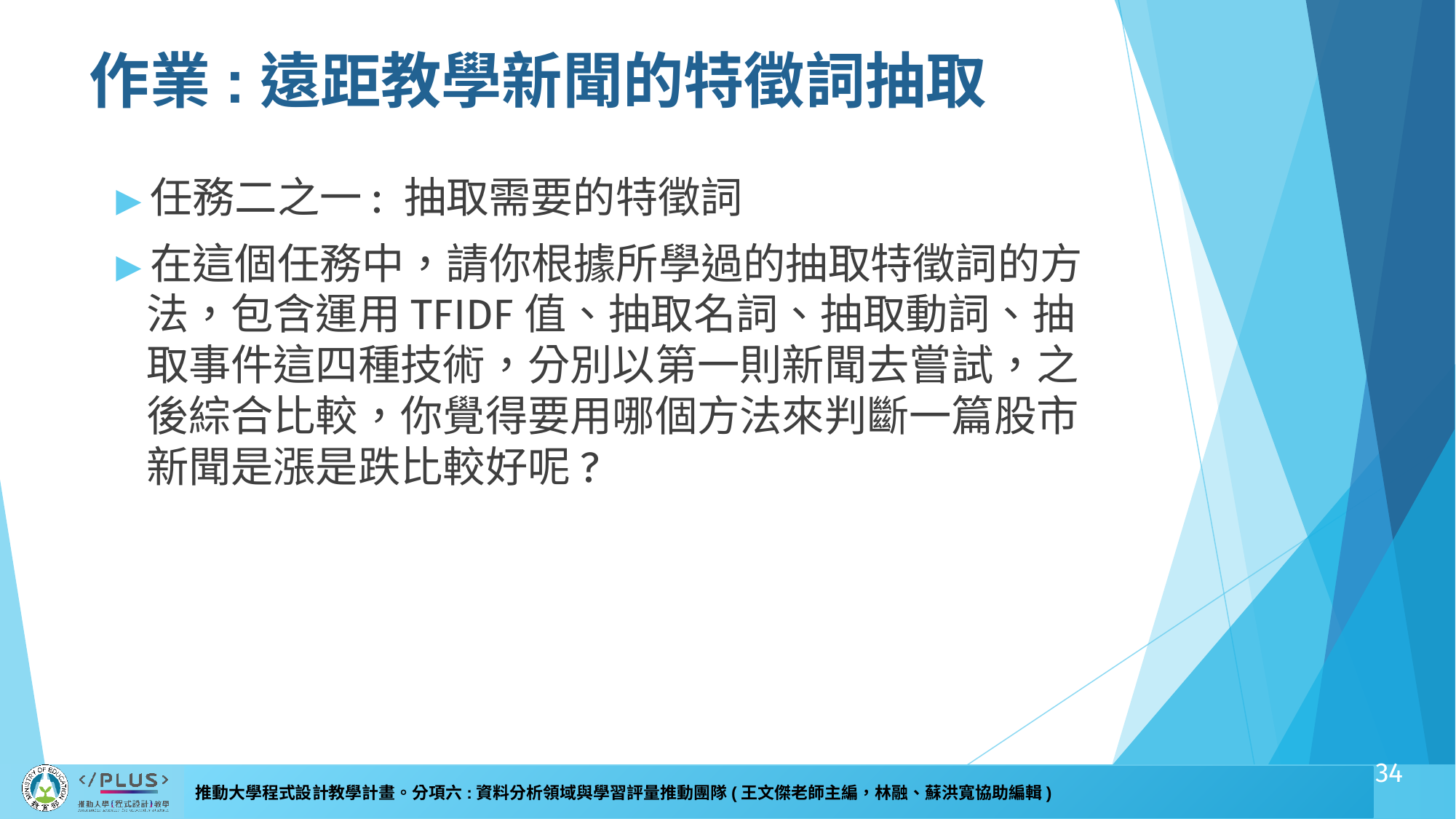

# 作業:遠距教學新聞的特徵詞抽取
任務二之一: 抽取需要的特徵詞
在這個任務中，請你根據所學過的抽取特徵詞的方法，包含運用TFIDF值、抽取名詞、抽取動詞、抽取事件這四種技術，分別以第一則新聞去嘗試，之後綜合比較，你覺得要用哪個方法來判斷一篇股市新聞是漲是跌比較好呢?

34